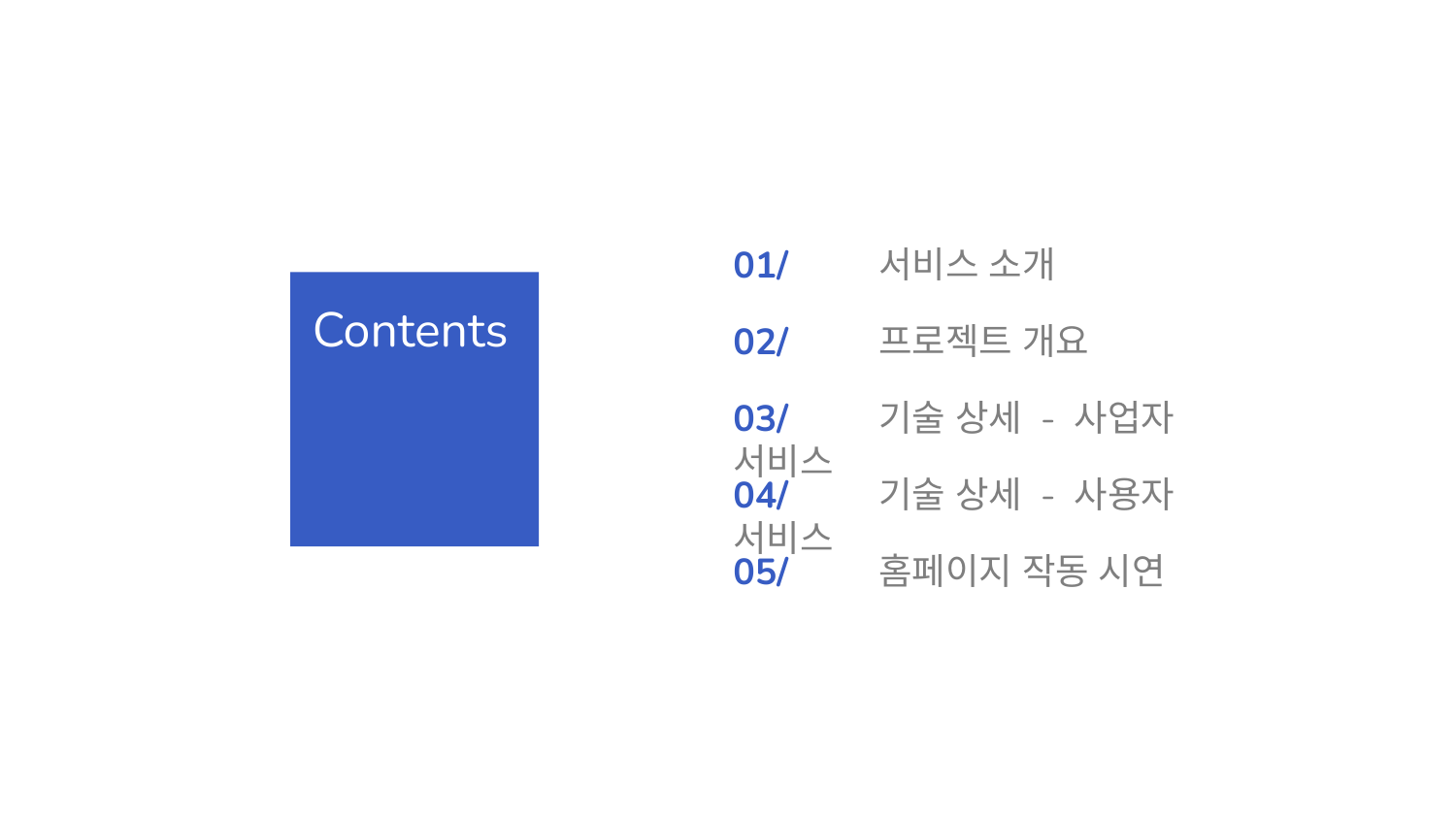

01/ 	서비스 소개

Contents
02/ 	프로젝트 개요
03/ 	기술 상세 - 사업자 서비스
04/ 	기술 상세 - 사용자 서비스
05/ 	홈페이지 작동 시연